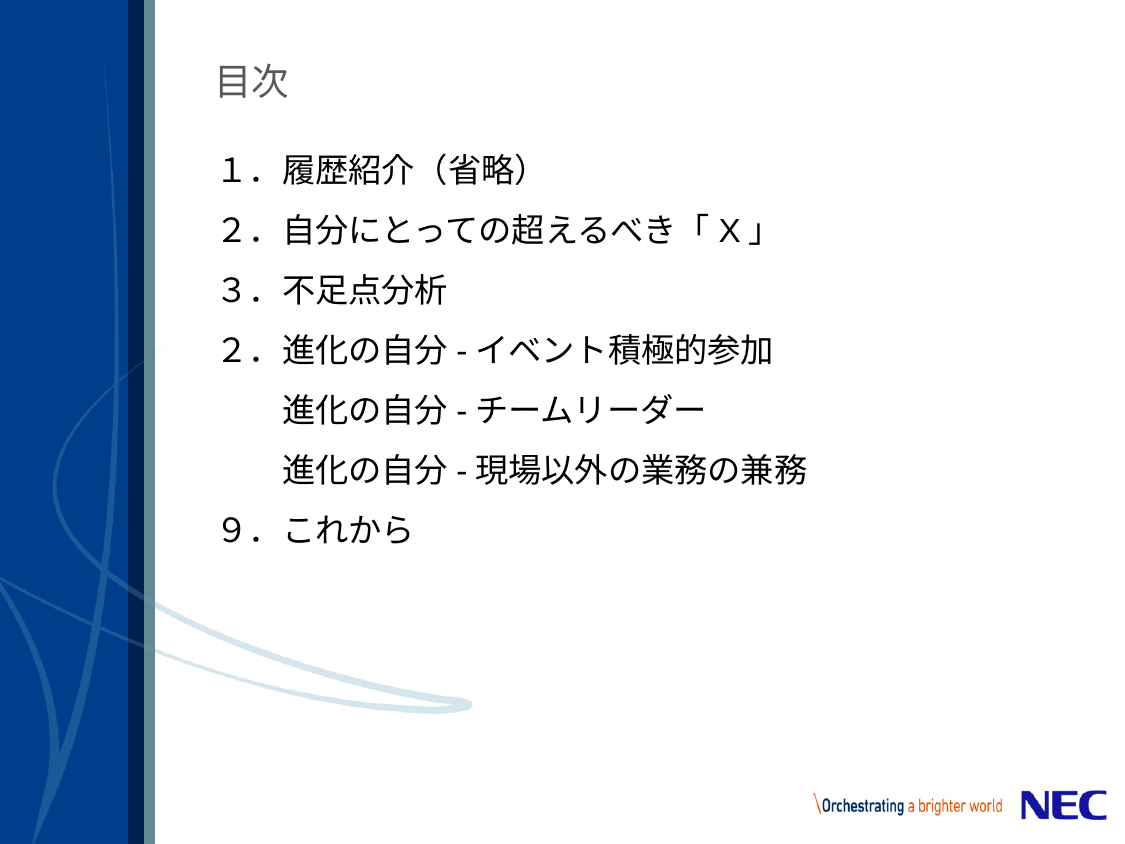

# 目次
１．履歴紹介（省略）
２．自分にとっての超えるべき「X」
３．不足点分析
２．進化の自分-イベント積極的参加
　　進化の自分-チームリーダー
　　進化の自分-現場以外の業務の兼務
９．これから